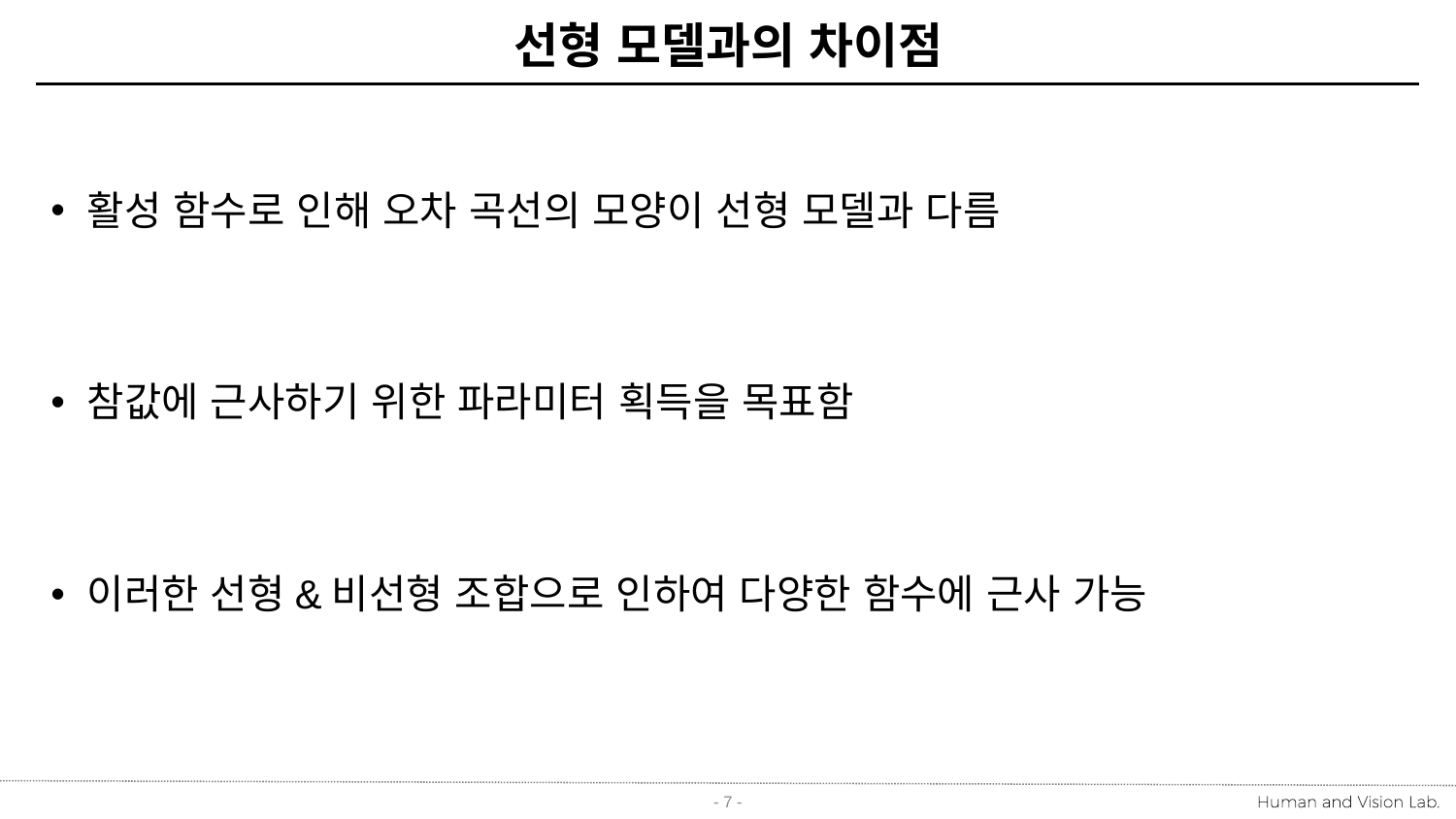

# 선형 모델과의 차이점
활성 함수로 인해 오차 곡선의 모양이 선형 모델과 다름

참값에 근사하기 위한 파라미터 획득을 목표함

이러한 선형&비선형 조합으로 인하여 다양한 함수에 근사 가능
- 7 -